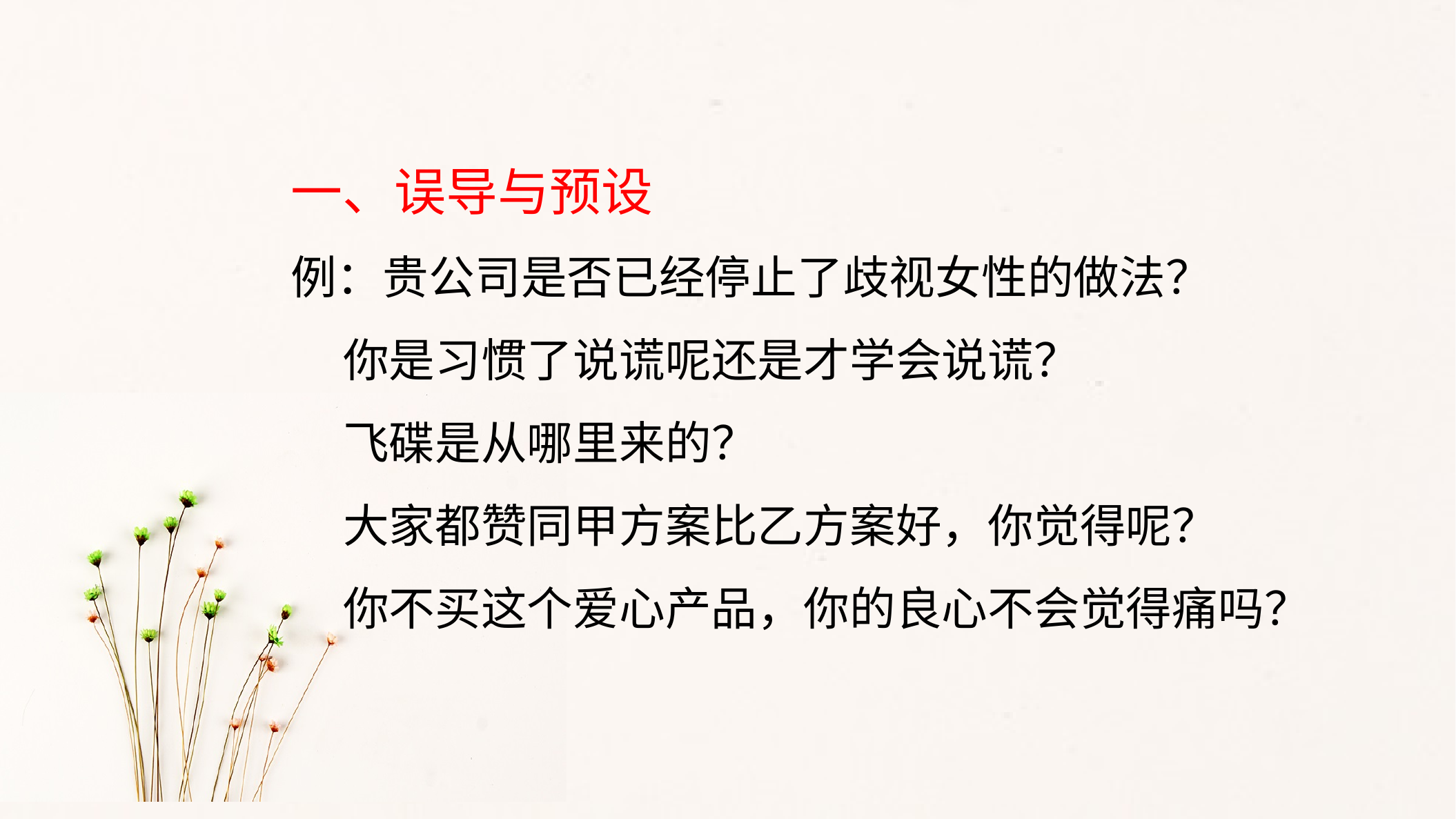

一、误导与预设
例：贵公司是否已经停止了歧视女性的做法？
    你是习惯了说谎呢还是才学会说谎？
    飞碟是从哪里来的？
    大家都赞同甲方案比乙方案好，你觉得呢？
    你不买这个爱心产品，你的良心不会觉得痛吗？